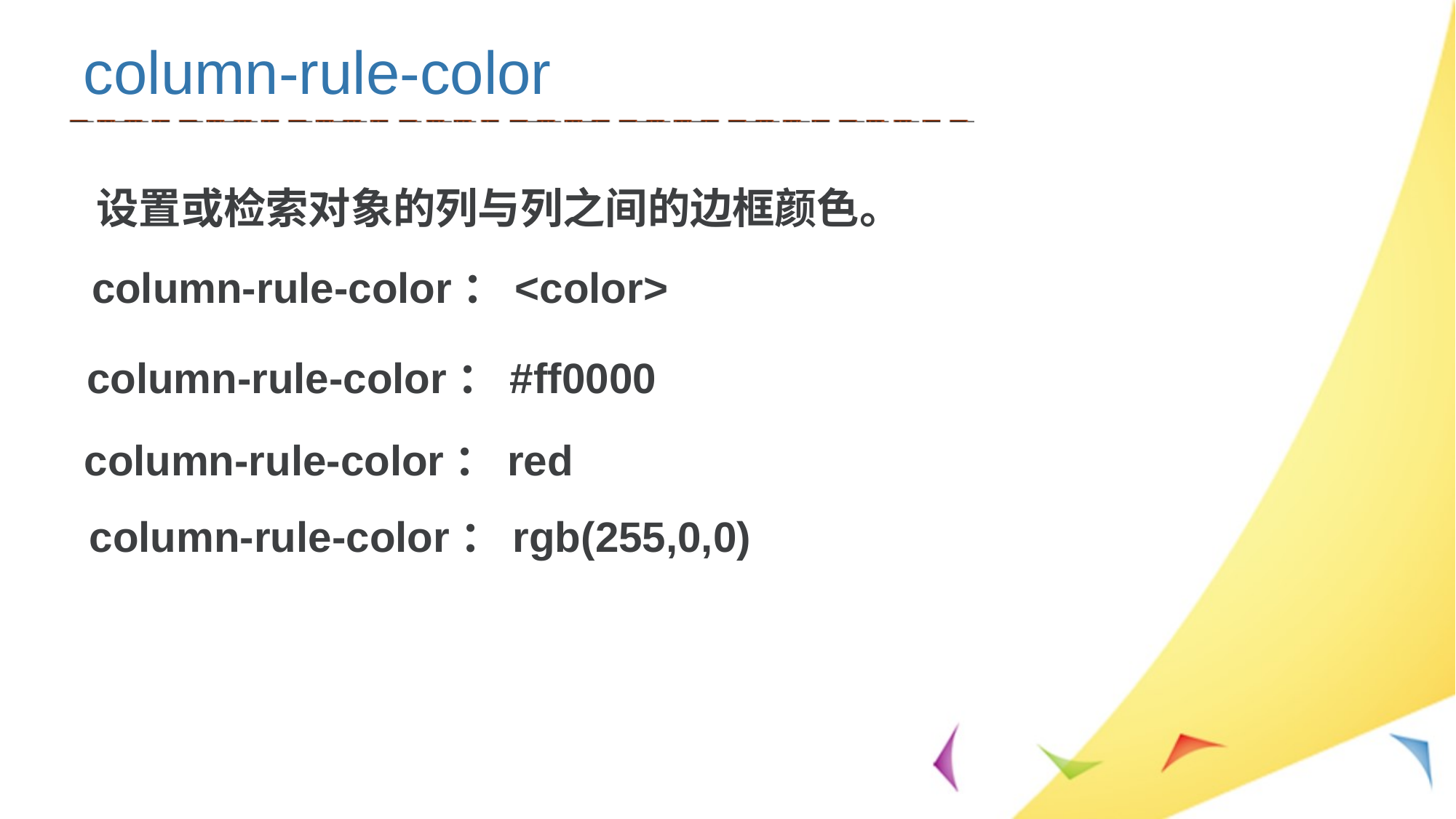

# column-rule-color
设置或检索对象的列与列之间的边框颜色。
column-rule-color：<color>
column-rule-color：#ff0000
column-rule-color：red
column-rule-color：rgb(255,0,0)